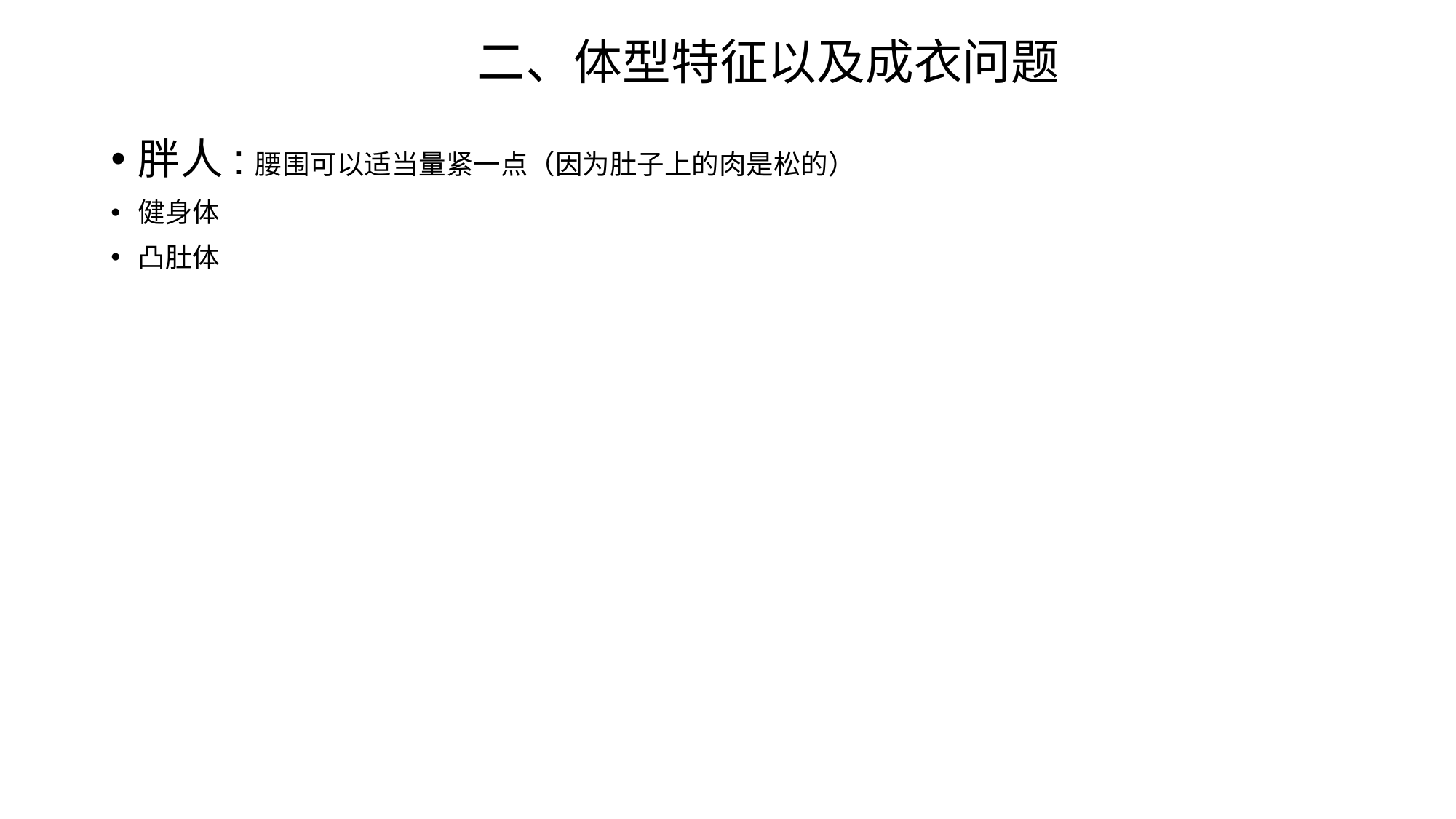

# 二、体型特征以及成衣问题
胖人:腰围可以适当量紧一点（因为肚子上的肉是松的）
健身体
凸肚体